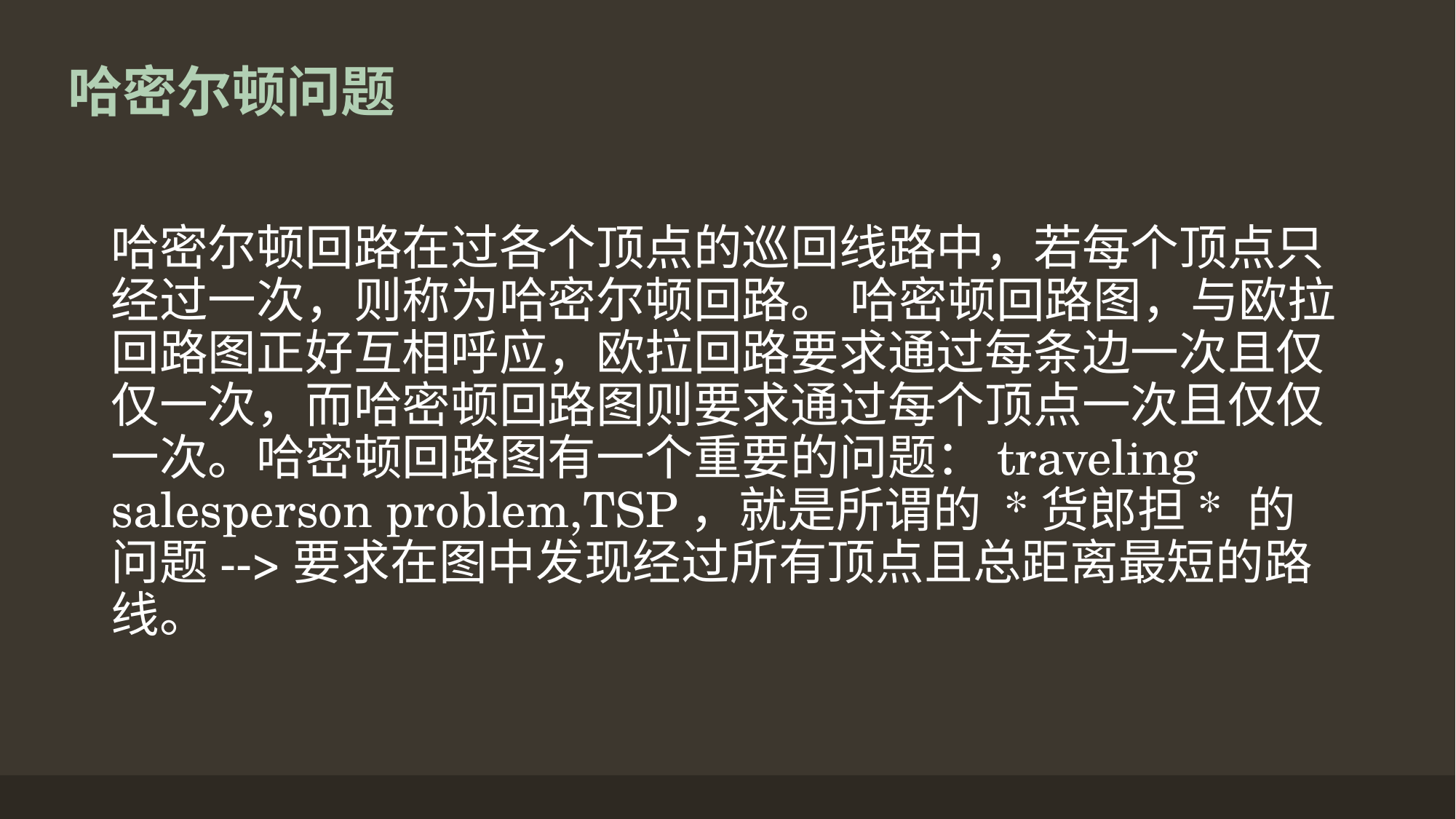

# 哈密尔顿问题
哈密尔顿回路在过各个顶点的巡回线路中，若每个顶点只经过一次，则称为哈密尔顿回路。 哈密顿回路图，与欧拉回路图正好互相呼应，欧拉回路要求通过每条边一次且仅仅一次，而哈密顿回路图则要求通过每个顶点一次且仅仅一次。哈密顿回路图有一个重要的问题：traveling salesperson problem,TSP，就是所谓的 *货郎担* 的问题-->要求在图中发现经过所有顶点且总距离最短的路线。